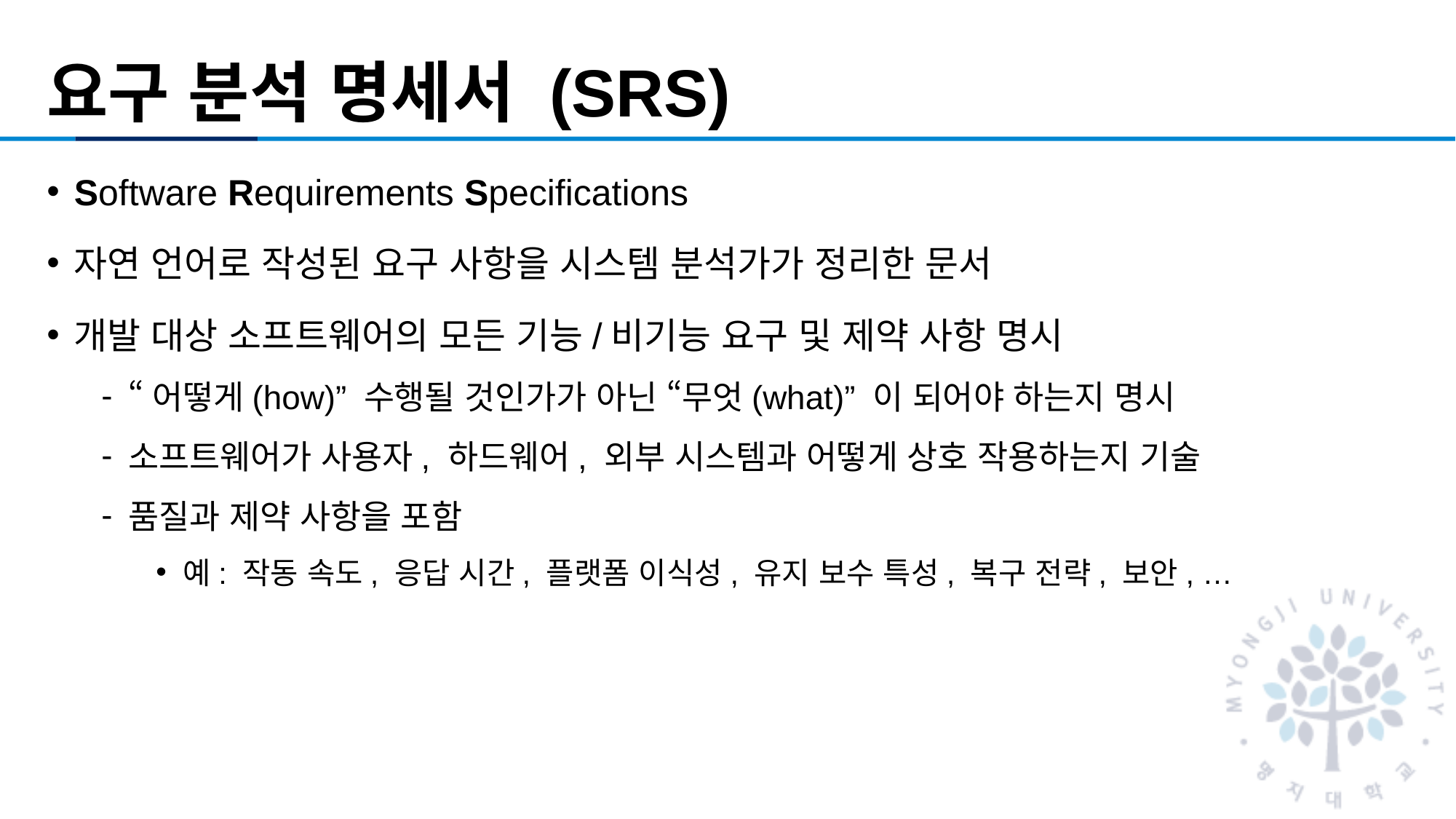

# 요구 분석 명세서 (SRS)
Software Requirements Specifications
자연 언어로 작성된 요구 사항을 시스템 분석가가 정리한 문서
개발 대상 소프트웨어의 모든 기능/비기능 요구 및 제약 사항 명시
“어떻게(how)” 수행될 것인가가 아닌 “무엇(what)” 이 되어야 하는지 명시
소프트웨어가 사용자, 하드웨어, 외부 시스템과 어떻게 상호 작용하는지 기술
품질과 제약 사항을 포함
예: 작동 속도, 응답 시간, 플랫폼 이식성, 유지 보수 특성, 복구 전략, 보안, …